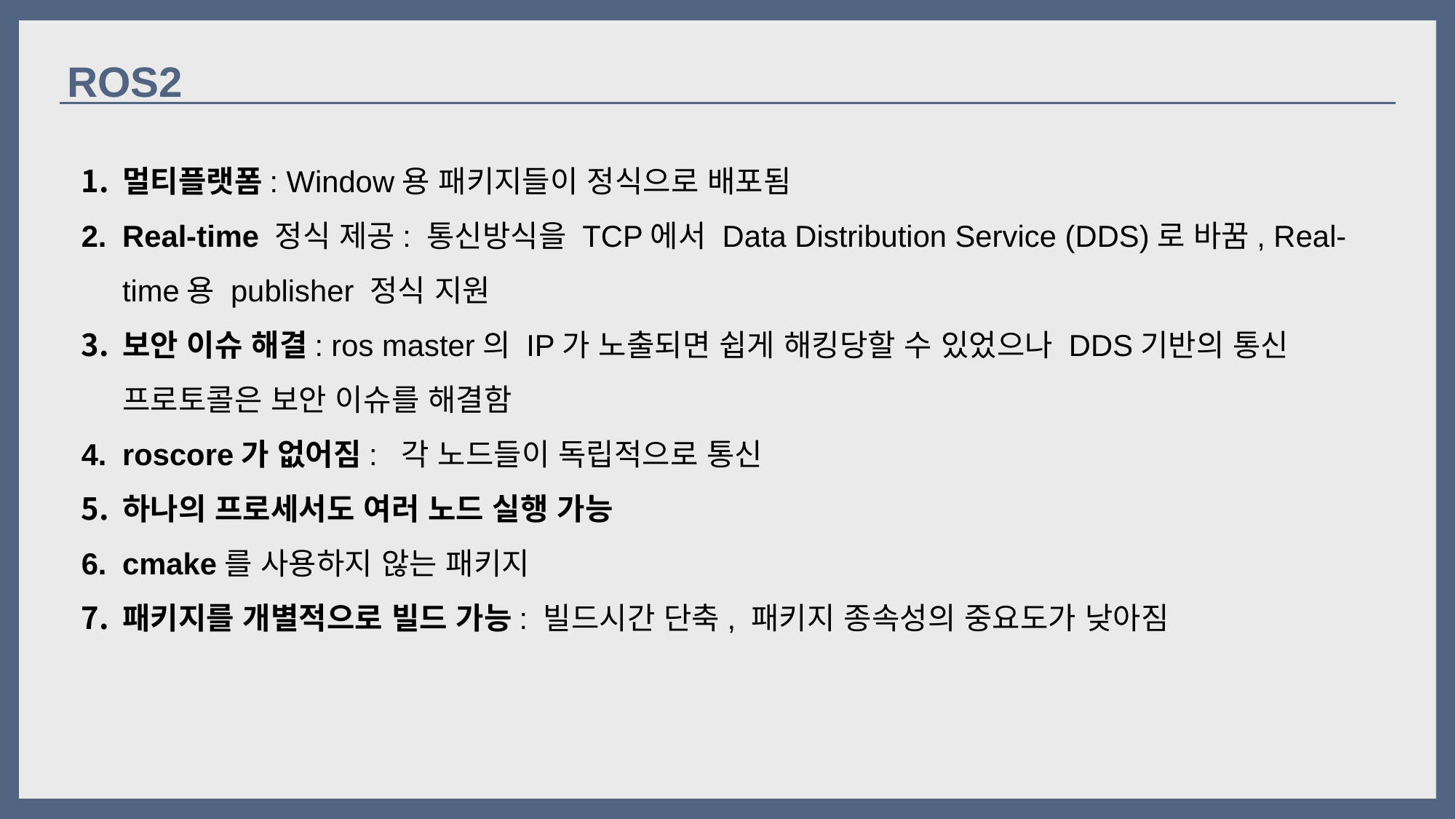

ROS2
멀티플랫폼: Window용 패키지들이 정식으로 배포됨
Real-time 정식 제공: 통신방식을 TCP에서 Data Distribution Service (DDS)로 바꿈, Real-time용 publisher 정식 지원
보안 이슈 해결: ros master의 IP가 노출되면 쉽게 해킹당할 수 있었으나 DDS기반의 통신 프로토콜은 보안 이슈를 해결함
roscore가 없어짐:  각 노드들이 독립적으로 통신
하나의 프로세서도 여러 노드 실행 가능
cmake를 사용하지 않는 패키지
패키지를 개별적으로 빌드 가능: 빌드시간 단축, 패키지 종속성의 중요도가 낮아짐